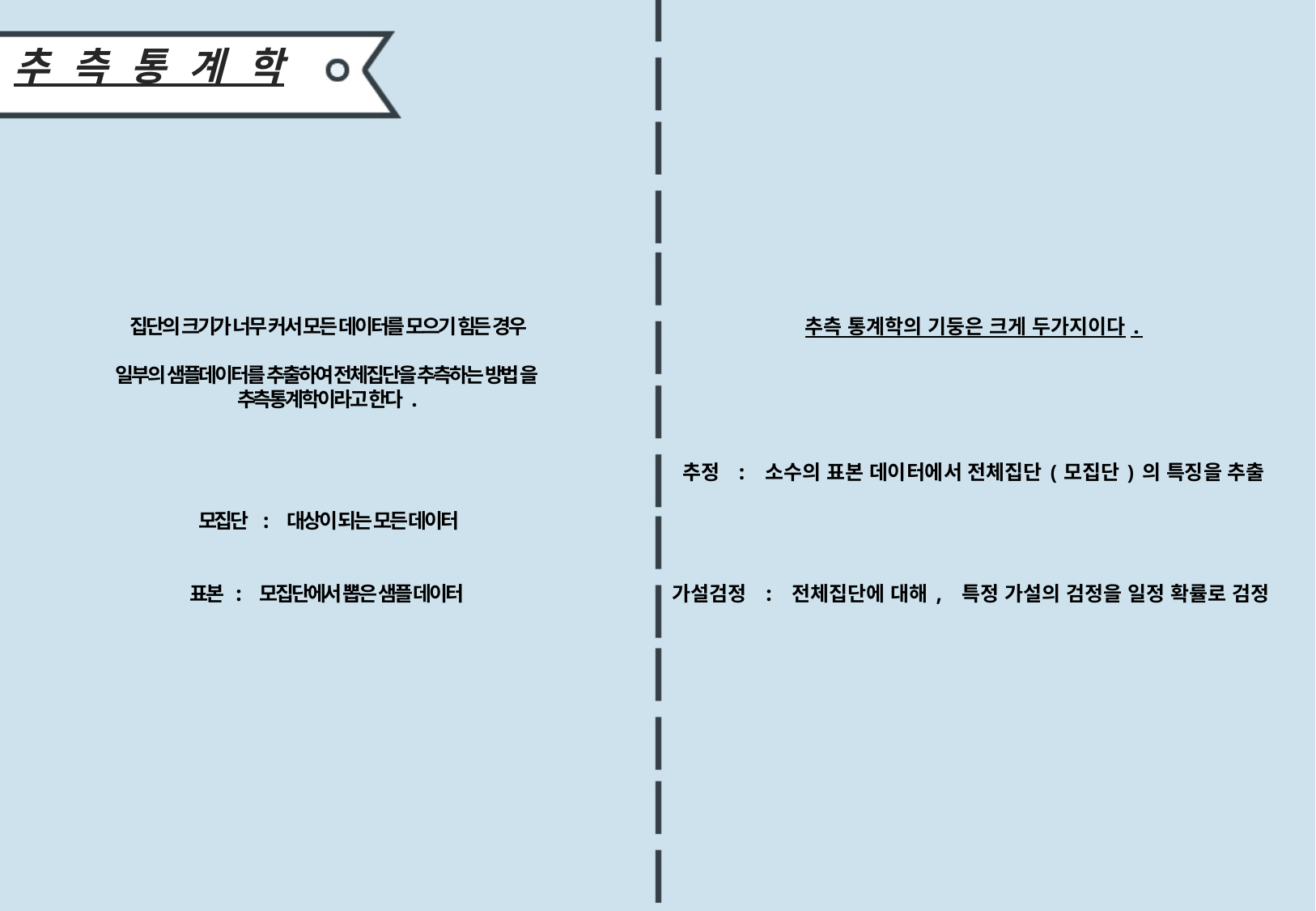

추   측   통   계   학
집단의 크기가 너무 커서 모든 데이터를 모으기 힘든 경우

일부의 샘플데이터를 추출하여 전체집단을 추측하는 방법 을
추측통계학이라고 한다.

모집단  : 대상이 되는 모든 데이터

표본 : 모집단에서 뽑은 샘플 데이터
추측 통계학의 기둥은 크게 두가지이다.

추정  : 소수의 표본 데이터에서 전체집단(모집단)의 특징을 추출

가설검정  : 전체집단에 대해, 특정 가설의 검정을 일정 확률로 검정